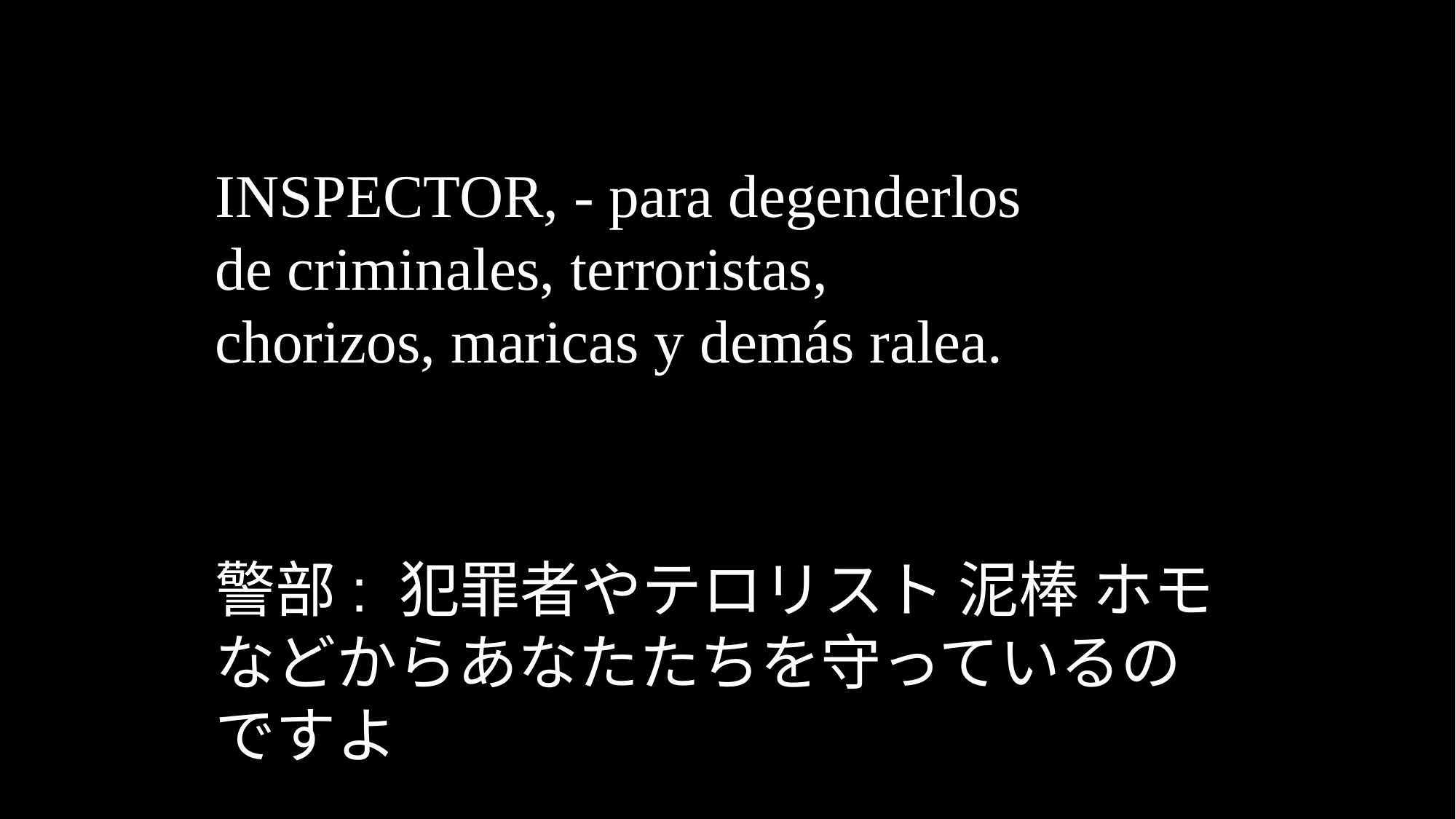

INSPECTOR, - para degenderlos de criminales, terroristas, chorizos, maricas y demás ralea.

警部: 犯罪者やテロリスト 泥棒 ホモ などからあなたたちを守っているのですよ